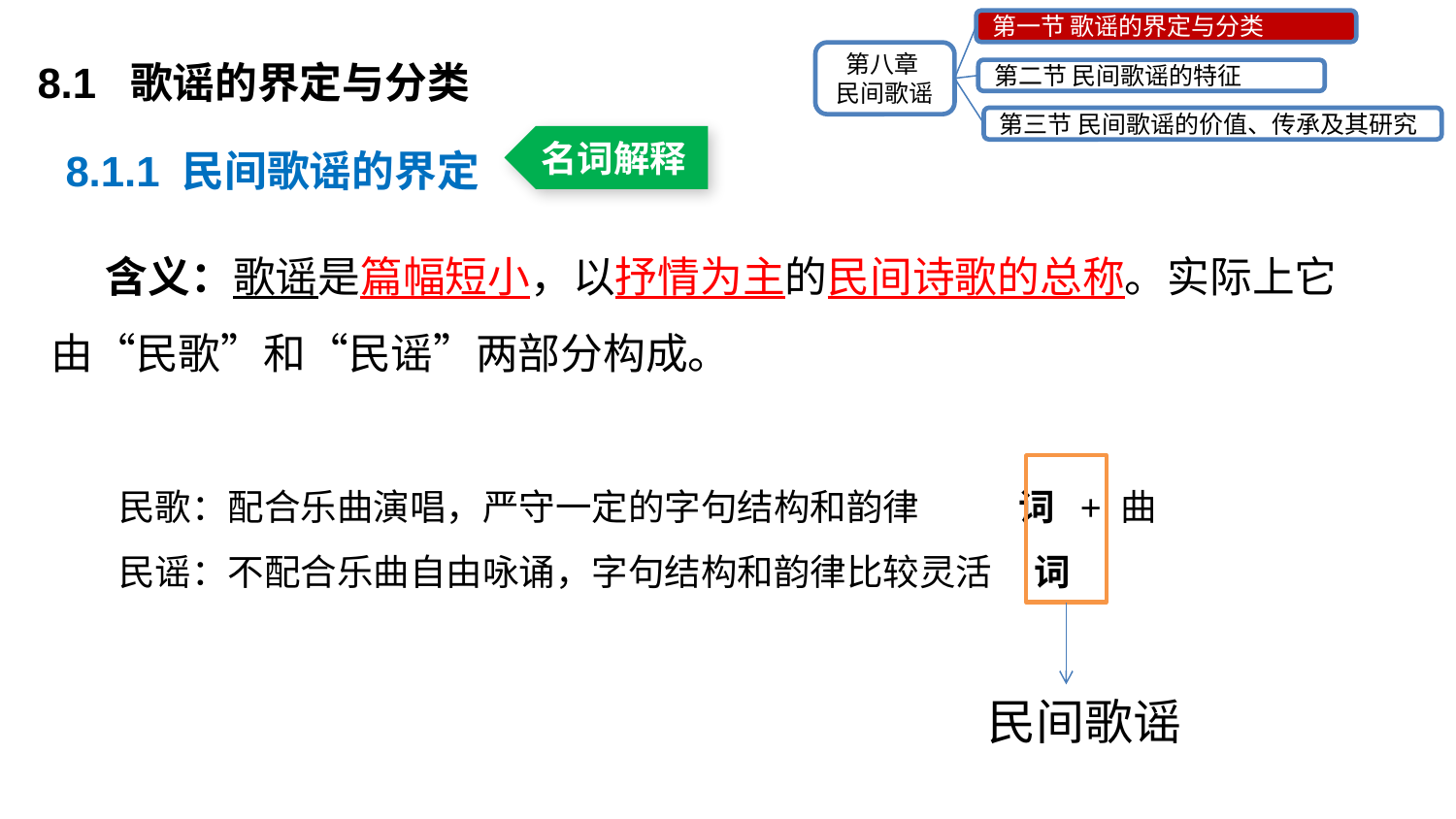

第一节 歌谣的界定与分类
第八章
民间歌谣
第二节 民间歌谣的特征
第三节 民间歌谣的价值、传承及其研究
8.1  歌谣的界定与分类
8.1.1 民间歌谣的界定
名词解释
含义：歌谣是篇幅短小，以抒情为主的民间诗歌的总称。实际上它由“民歌”和“民谣”两部分构成。
民歌：配合乐曲演唱，严守一定的字句结构和韵律            词  + 曲
民谣：不配合乐曲自由咏诵，字句结构和韵律比较灵活     词

民间歌谣